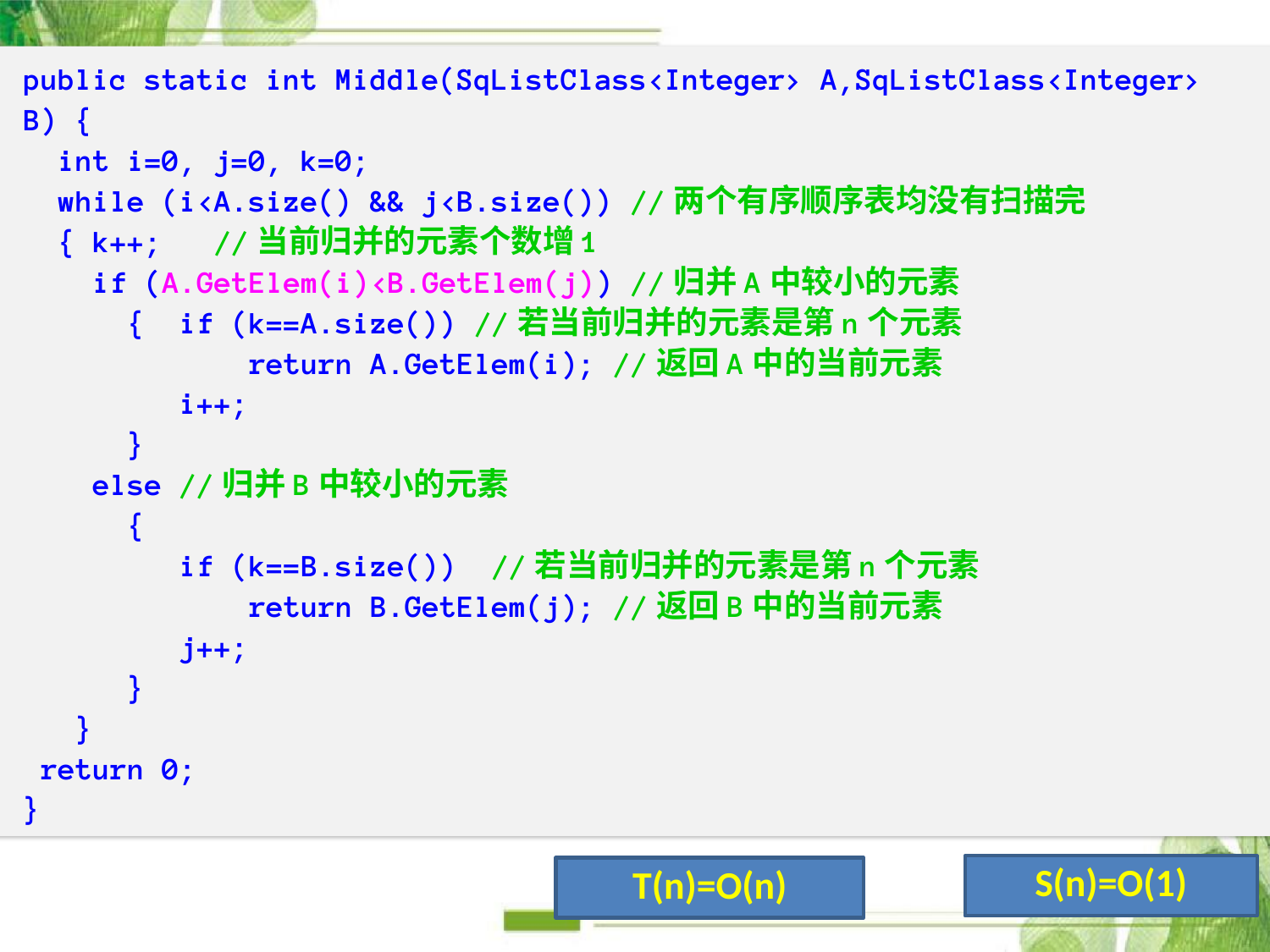

public static int Middle(SqListClass<Integer> A,SqListClass<Integer> B) {
  int i=0, j=0, k=0;
  while (i<A.size() && j<B.size()) //两个有序顺序表均没有扫描完
  { k++;   //当前归并的元素个数增1
    if (A.GetElem(i)<B.GetElem(j)) //归并A中较小的元素
      {  if (k==A.size()) //若当前归并的元素是第n个元素
             return A.GetElem(i); //返回A中的当前元素
         i++;
      }
    else //归并B中较小的元素
      {
         if (k==B.size())  //若当前归并的元素是第n个元素
             return B.GetElem(j); //返回B中的当前元素
         j++;
      }
   }
 return 0;
}
S(n)=O(1)
T(n)=O(n)